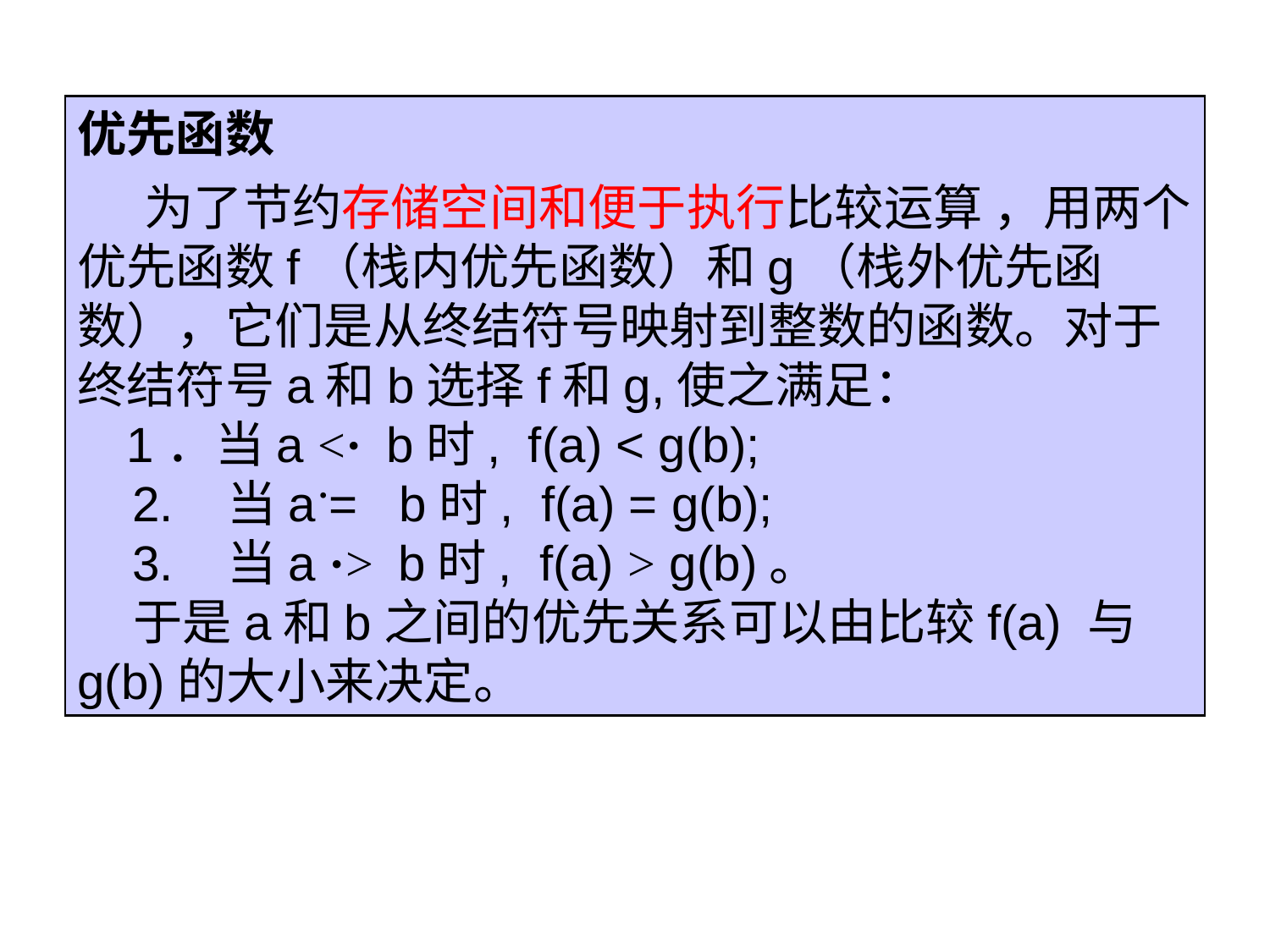

优先函数
     为了节约存储空间和便于执行比较运算 ，用两个优先函数f（栈内优先函数）和g（栈外优先函数），它们是从终结符号映射到整数的函数。对于终结符号a和b选择f和g,使之满足：
    1．当a <·  b时,  f(a) < g(b);
    2.   当a =   b时,  f(a) = g(b);
    3.   当a ·>  b时,  f(a) > g(b)。
    于是a和b之间的优先关系可以由比较f(a) 与g(b)的大小来决定。
·